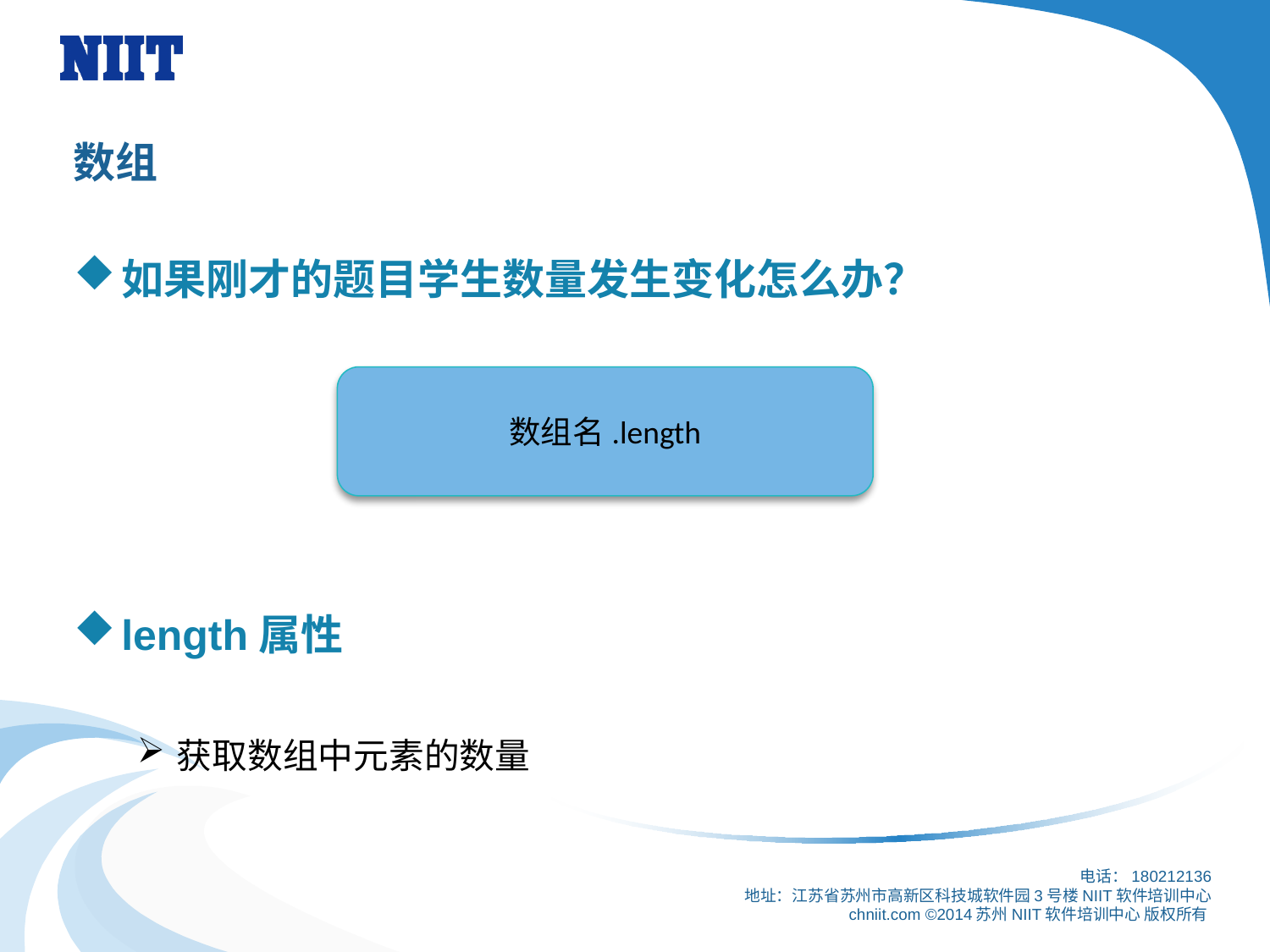

# 数组
如果刚才的题目学生数量发生变化怎么办？

length属性

获取数组中元素的数量

数组名.length